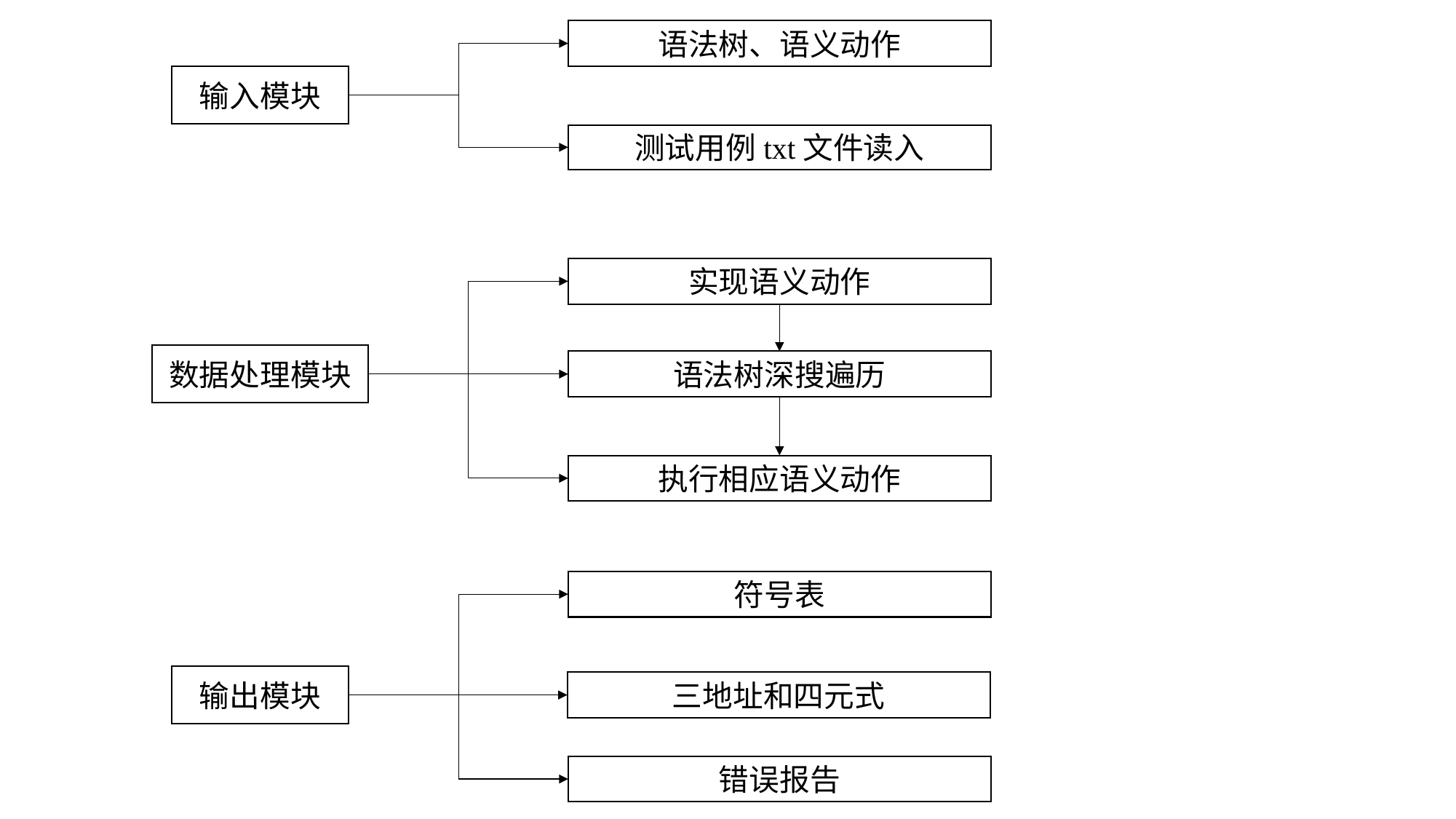

语法树、语义动作
输入模块
测试用例txt文件读入
实现语义动作
数据处理模块
语法树深搜遍历
执行相应语义动作
符号表
输出模块
三地址和四元式
错误报告